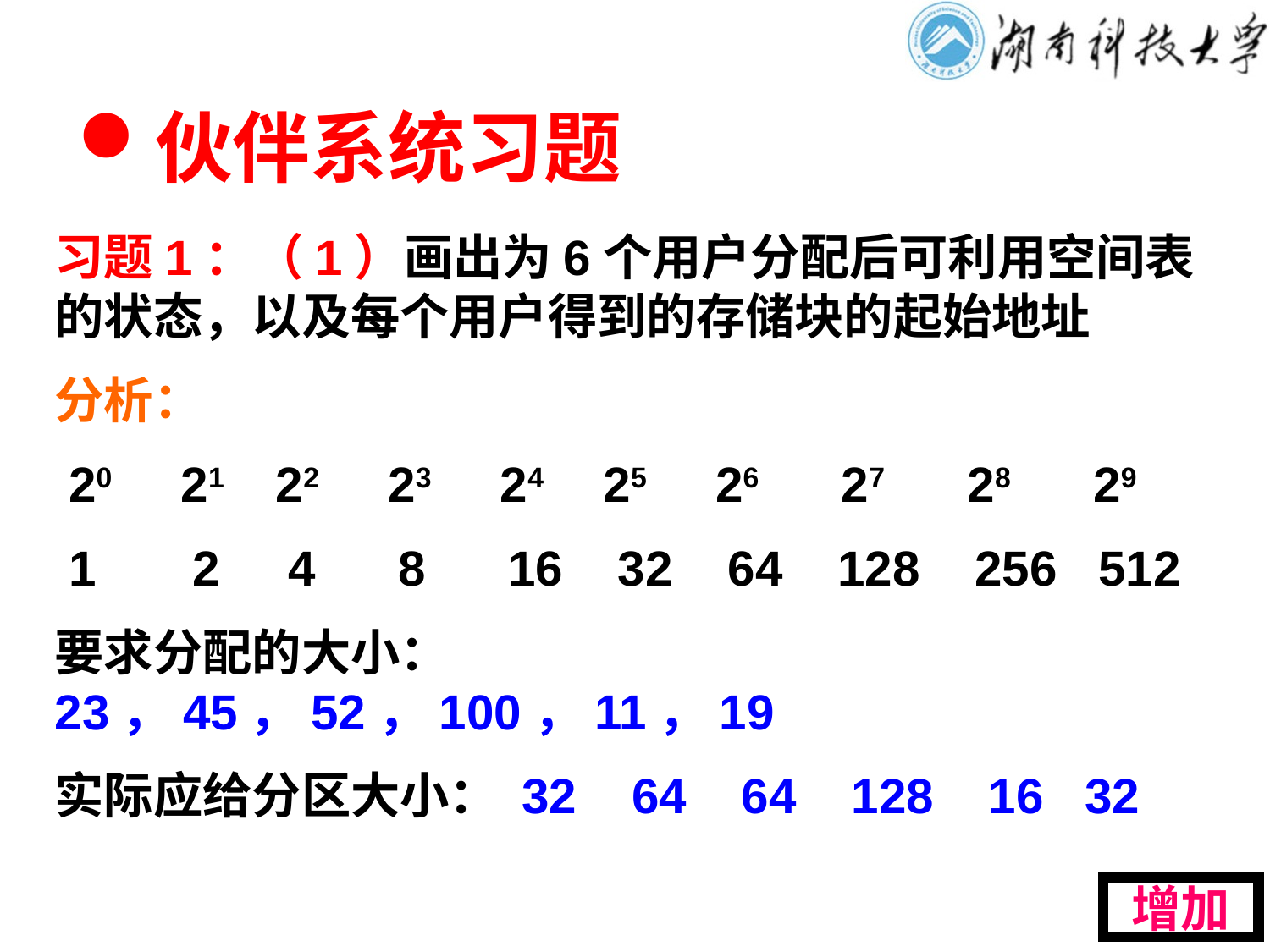

# 伙伴系统习题
习题1：（1）画出为6个用户分配后可利用空间表的状态，以及每个用户得到的存储块的起始地址
分析：
 20     21     22     23     24      25     26      27      28      29
 1       2     4      8      16    32    64    128    256   512
要求分配的大小：     23，45，52，100，11，19
实际应给分区大小： 32    64    64    128    16   32
增加